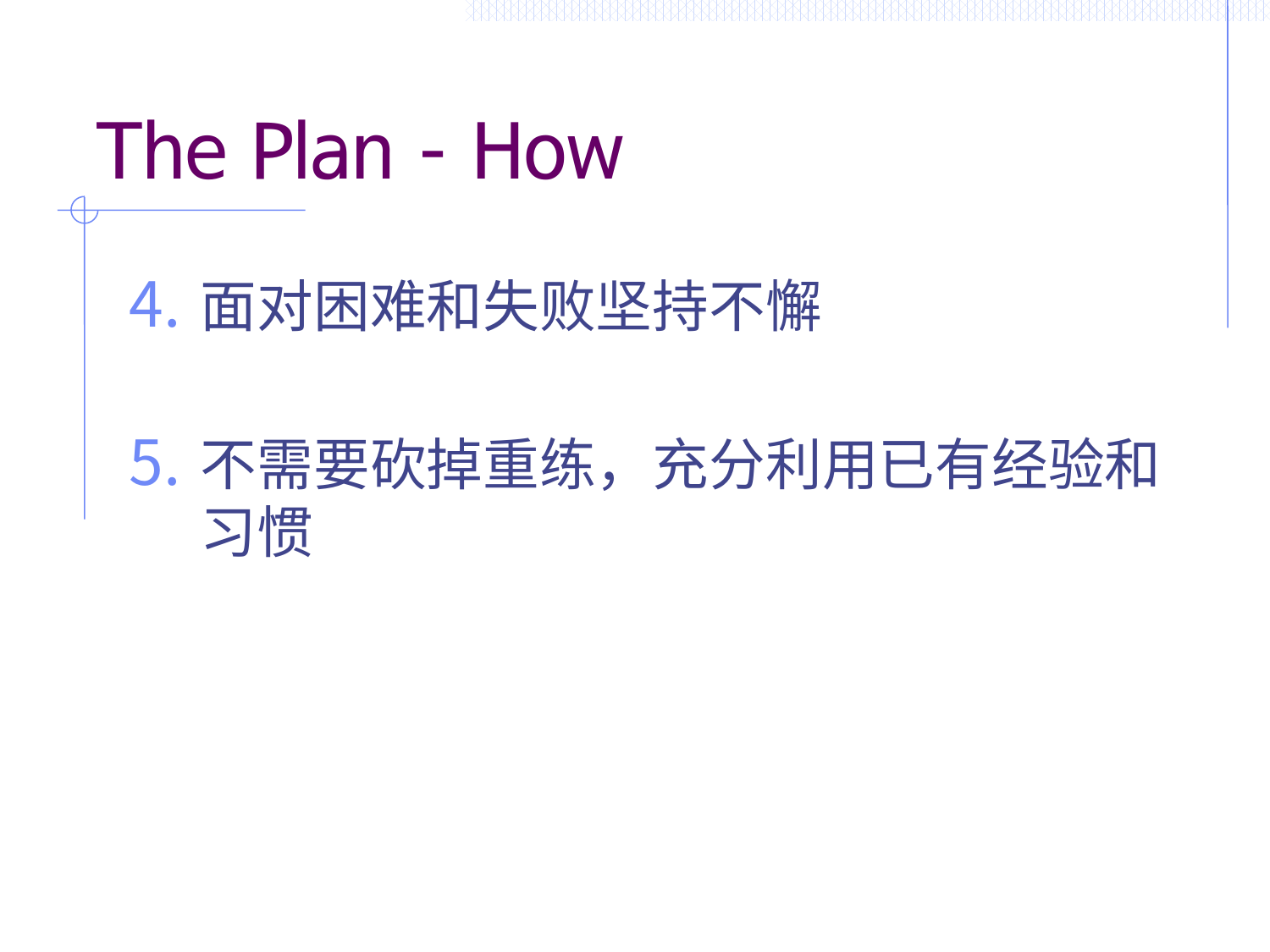

# The Plan - How
面对困难和失败坚持不懈

不需要砍掉重练，充分利用已有经验和习惯